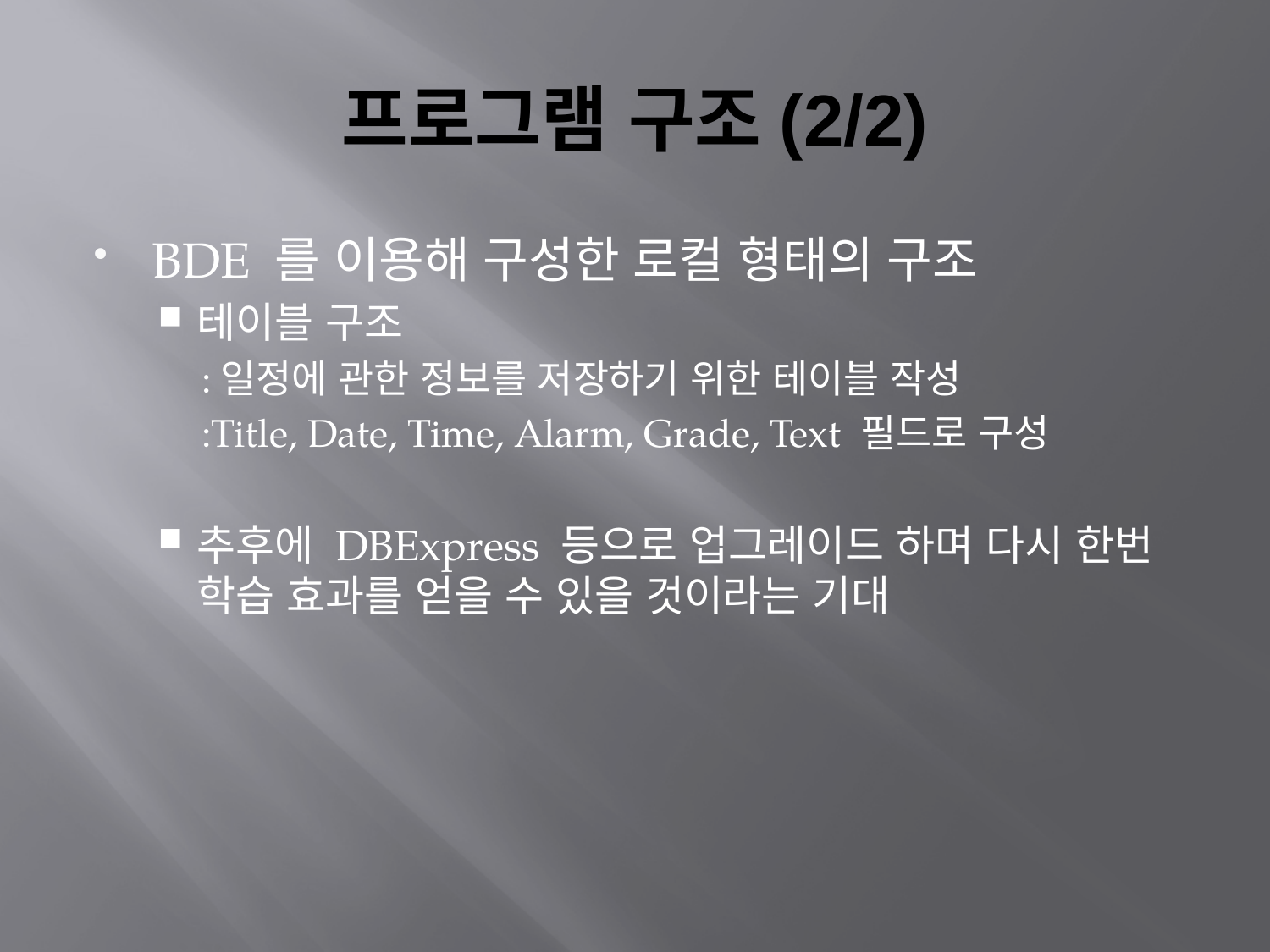

# 프로그램 구조(2/2)
BDE 를 이용해 구성한 로컬 형태의 구조
테이블 구조
:일정에 관한 정보를 저장하기 위한 테이블 작성
:Title, Date, Time, Alarm, Grade, Text 필드로 구성

추후에 DBExpress 등으로 업그레이드 하며 다시 한번 학습 효과를 얻을 수 있을 것이라는 기대